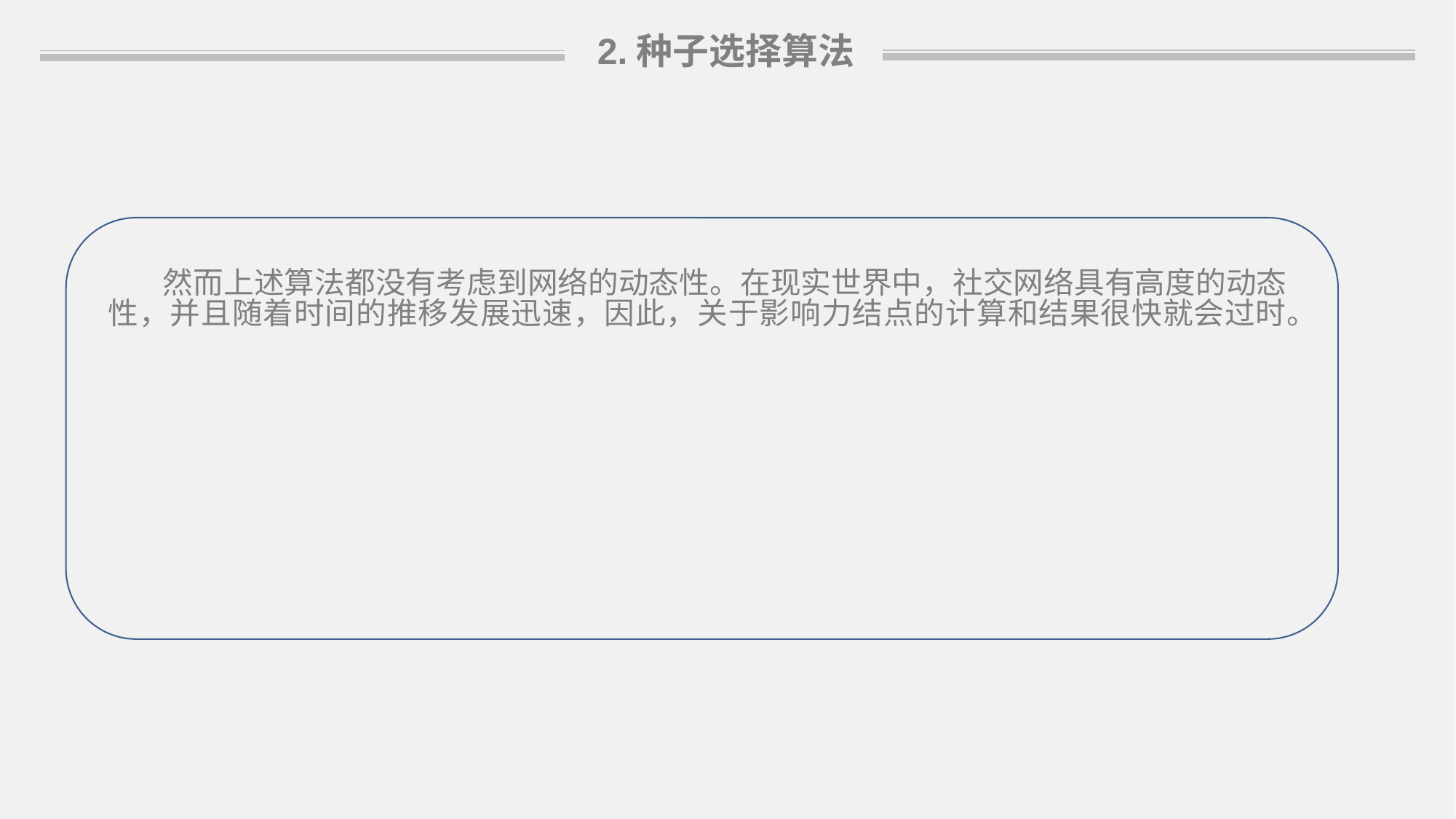

2.种子选择算法

       然而上述算法都没有考虑到网络的动态性。在现实世界中，社交网络具有高度的动态性，并且随着时间的推移发展迅速，因此，关于影响力结点的计算和结果很快就会过时。